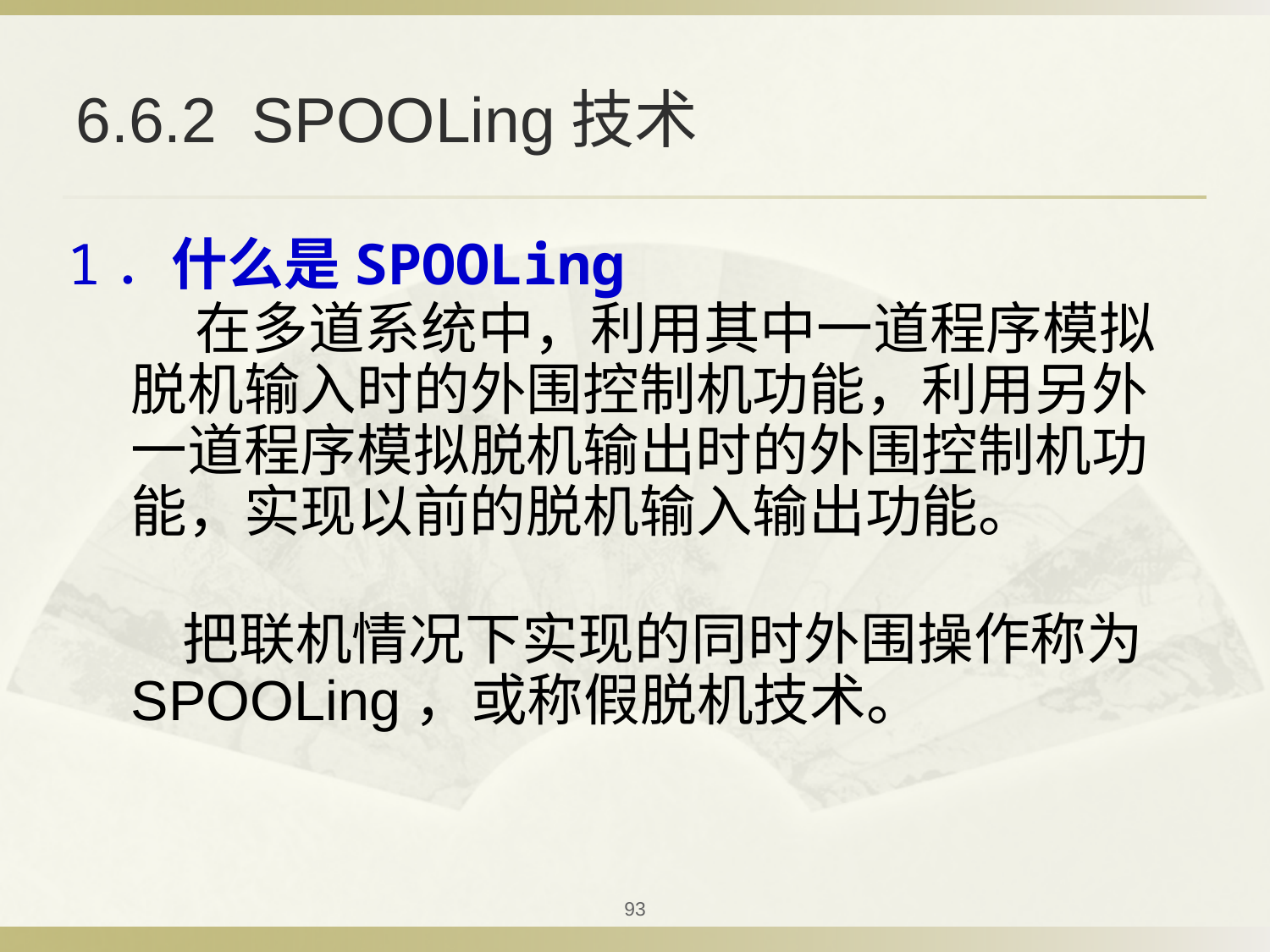

# 6.6.2  SPOOLing技术
1．什么是SPOOLing
    在多道系统中，利用其中一道程序模拟脱机输入时的外围控制机功能，利用另外一道程序模拟脱机输出时的外围控制机功能，实现以前的脱机输入输出功能。

   把联机情况下实现的同时外围操作称为SPOOLing，或称假脱机技术。

93